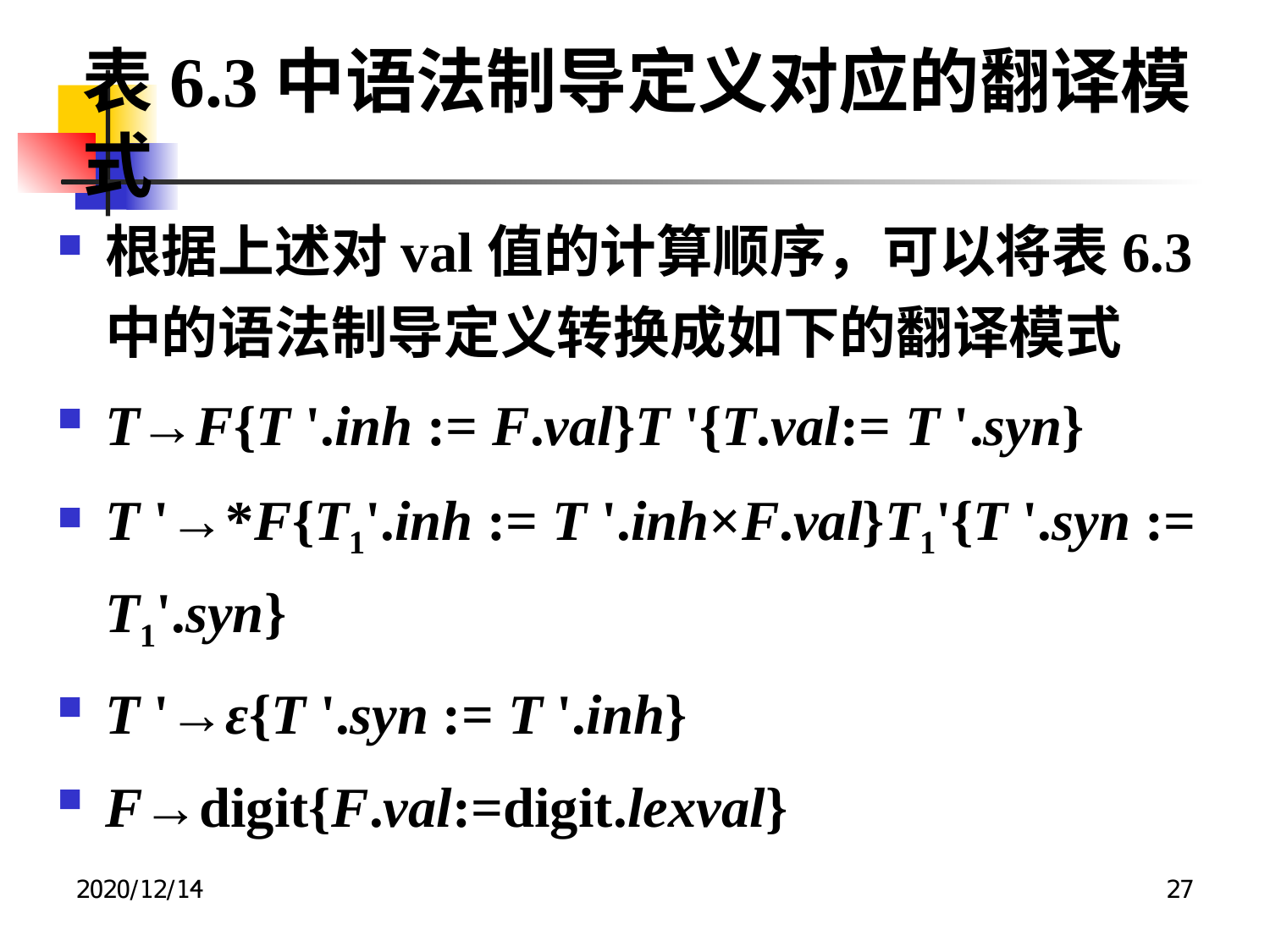

表6.3中语法制导定义对应的翻译模式
根据上述对val值的计算顺序，可以将表6.3中的语法制导定义转换成如下的翻译模式
T→F{T '.inh := F.val}T '{T.val:= T '.syn}
T '→*F{T1'.inh := T '.inh×F.val}T1'{T '.syn := T1'.syn}
T '→ε{T '.syn := T '.inh}
F→digit{F.val:=digit.lexval}
2020/12/14
27